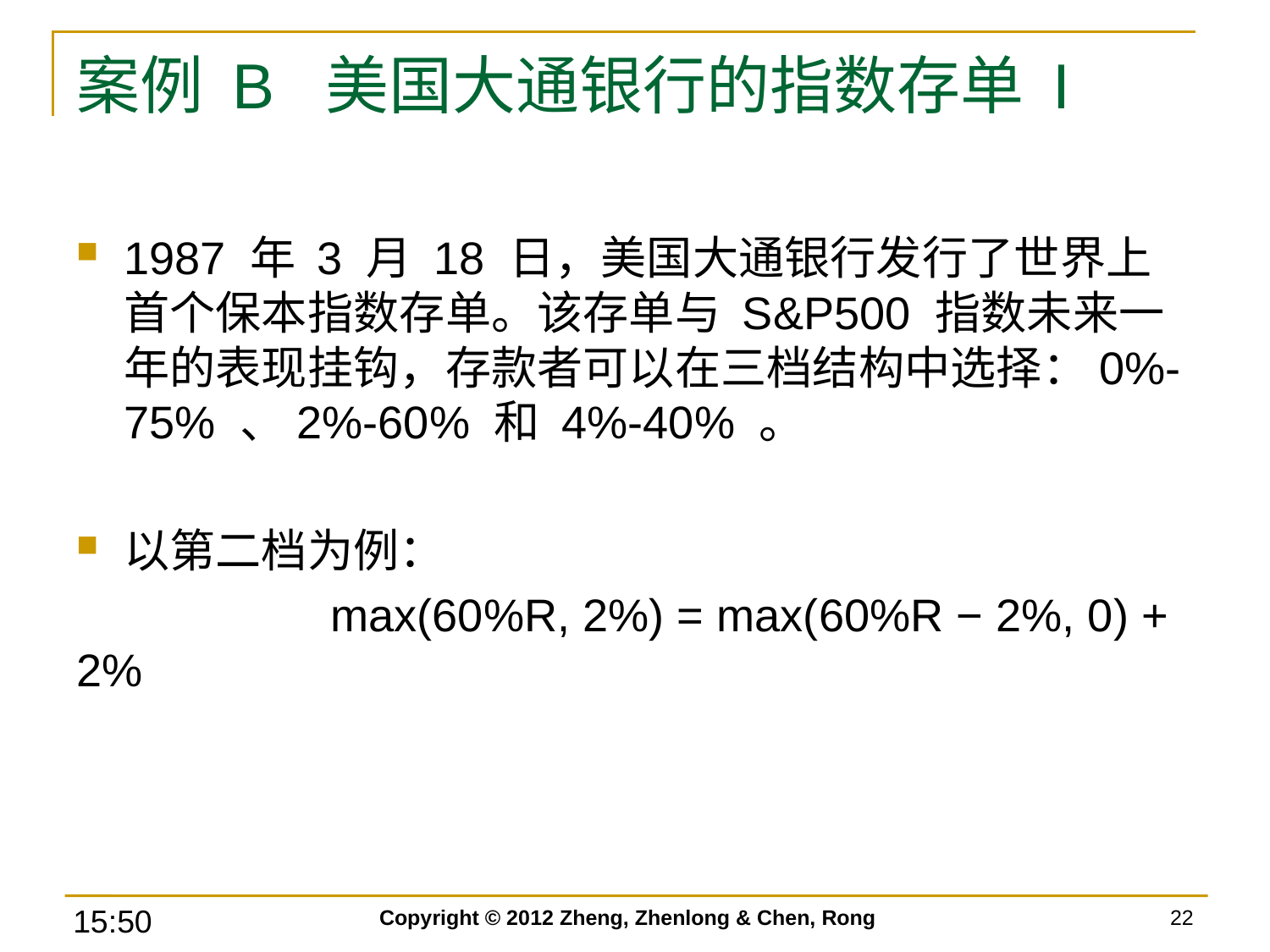

# 案例 B  美国大通银行的指数存单 I
1987 年 3 月 18 日，美国大通银行发行了世界上首个保本指数存单。该存单与 S&P500 指数未来一年的表现挂钩，存款者可以在三档结构中选择：0%-75% 、2%-60% 和 4%-40% 。

以第二档为例：
   		max(60%R, 2%) = max(60%R − 2%, 0) + 2%

Copyright © 2012 Zheng, Zhenlong & Chen, Rong
22